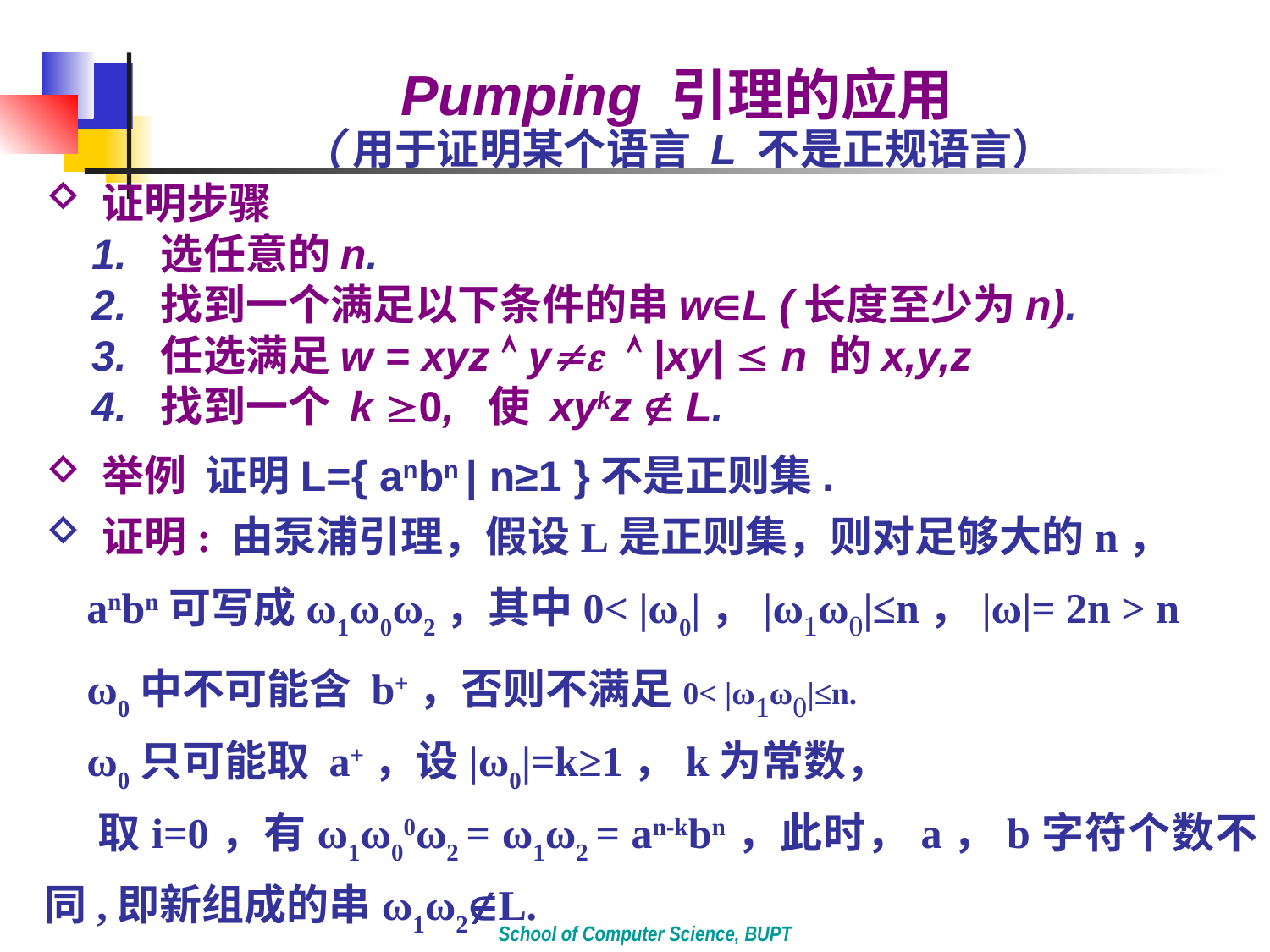

Pumping 引理的应用
（ 用于证明某个语言 L 不是正规语言）
 证明步骤
    1.  选任意的n.
    2.  找到一个满足以下条件的串w∈L (长度至少为n).
    3.  任选满足w = xyz ∧ y≠ε  ∧ |xy| ≤ n 的x,y,z
    4.  找到一个 k ≥0,  使 xykz ∉ L.
 举例  证明L={ anbn | n≥1 }不是正则集.
 证明: 由泵浦引理，假设L是正则集，则对足够大的n，
    anbn可写成ω1ω0ω2，其中0< |ω0|，|ω1ω0|≤n，|ω|= 2n > n
    ω0中不可能含 b+，否则不满足0< |ω1ω0|≤n.
    ω0只可能取 a+，设|ω0|=k≥1，k为常数，
    取i=0，有ω1ω00ω2 = ω1ω2 = an-kbn，此时，a，b字符个数不同,即新组成的串ω1ω2∉L.
∴  与假设矛盾，故L不是正则集.

School of Computer Science, BUPT
14